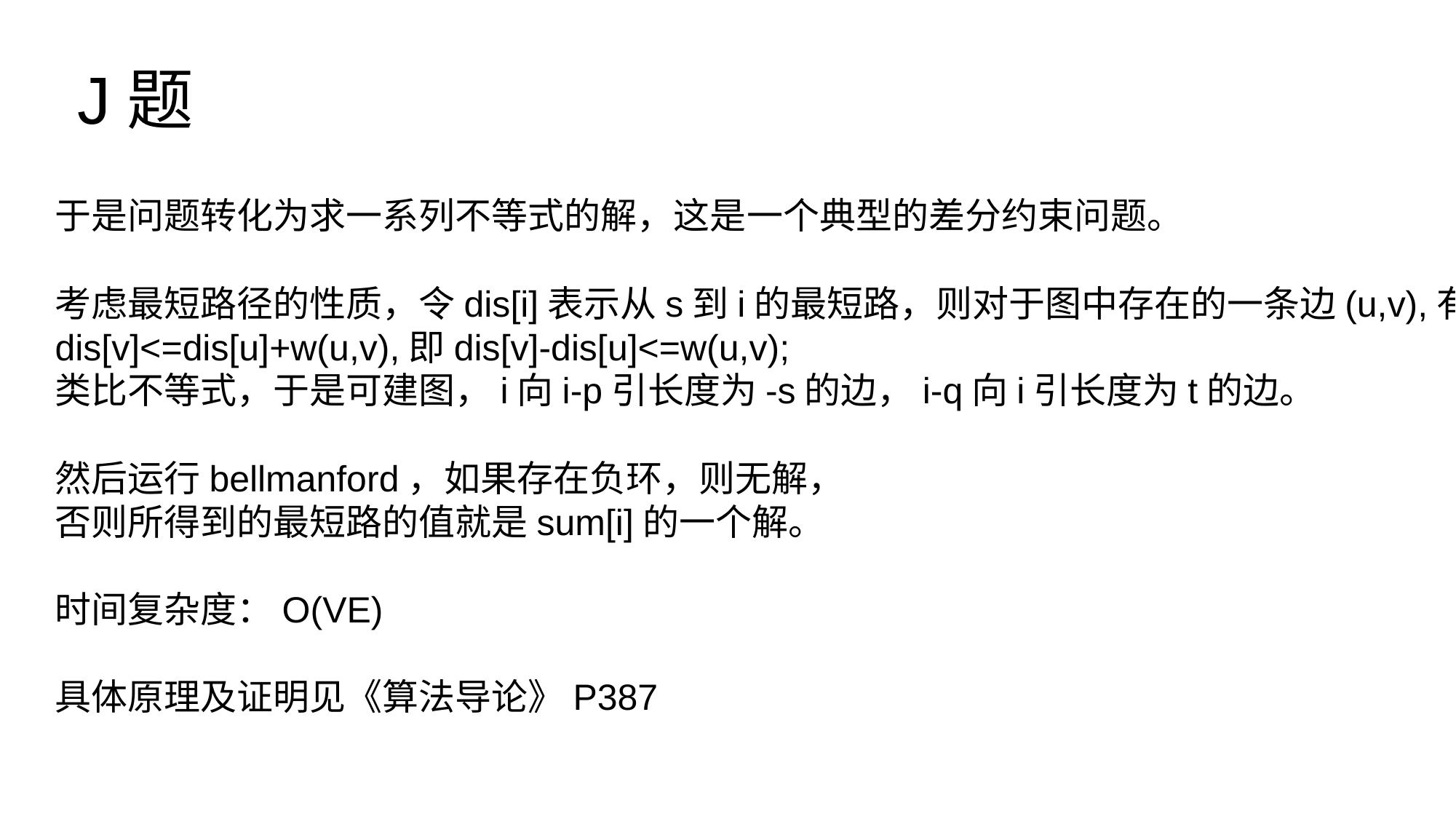

J题

于是问题转化为求一系列不等式的解，这是一个典型的差分约束问题。

考虑最短路径的性质，令dis[i]表示从s到i的最短路，则对于图中存在的一条边(u,v),有
dis[v]<=dis[u]+w(u,v),即dis[v]-dis[u]<=w(u,v);
类比不等式，于是可建图，i向i-p引长度为-s的边，i-q向i引长度为t的边。

然后运行bellmanford，如果存在负环，则无解，
否则所得到的最短路的值就是sum[i]的一个解。

时间复杂度：O(VE)

具体原理及证明见《算法导论》P387